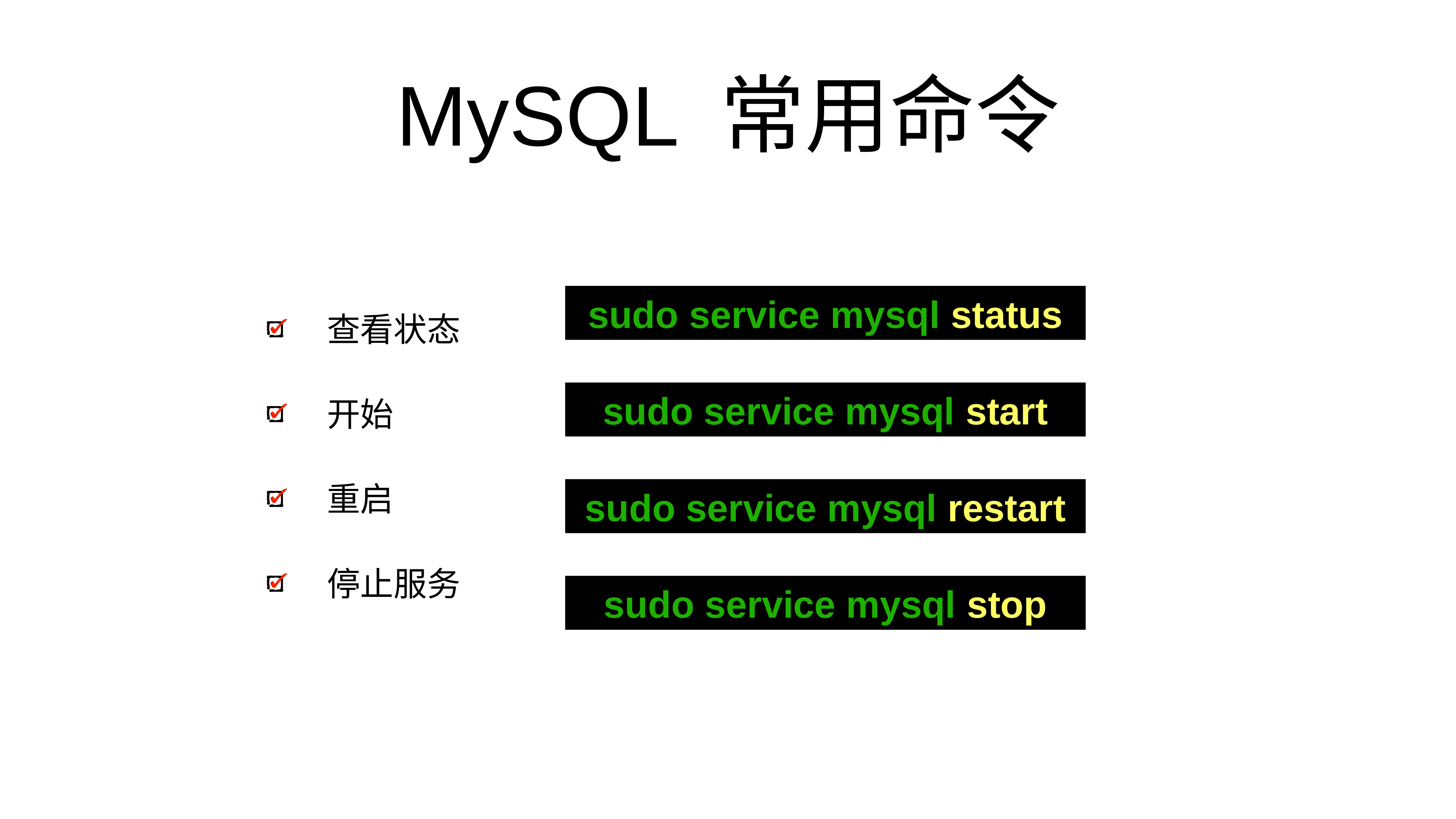

# MySQL 常用命令
查看状态
开始
重启
停止服务
sudo service mysql status
sudo service mysql start
sudo service mysql restart
sudo service mysql stop